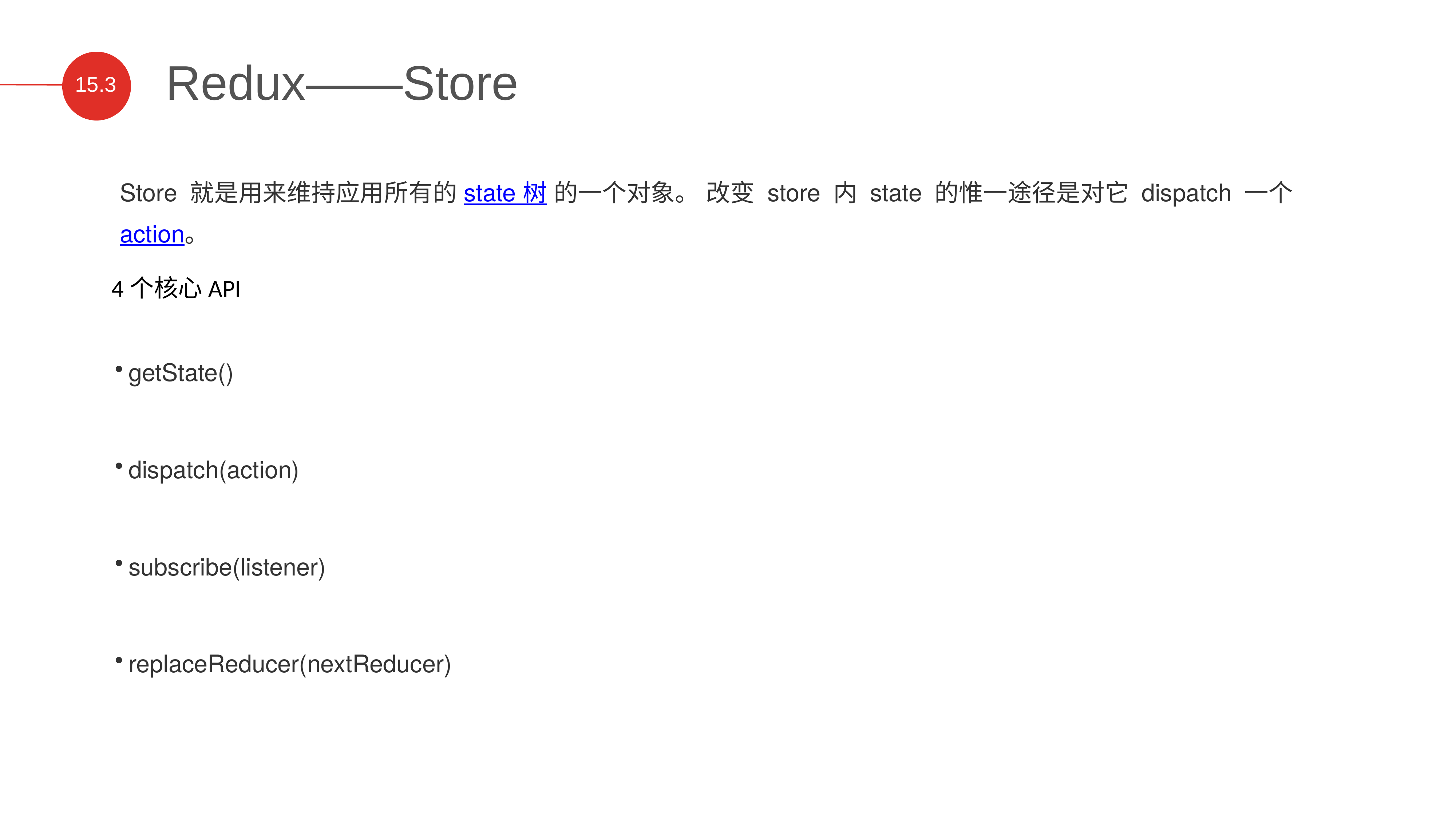

Redux——Store

15.3

Store 就是用来维持应用所有的 state 树 的一个对象。 改变 store 内 state 的惟一途径是对它 dispatch 一个 action。
4个核心API
getState()

dispatch(action)

subscribe(listener)

replaceReducer(nextReducer)